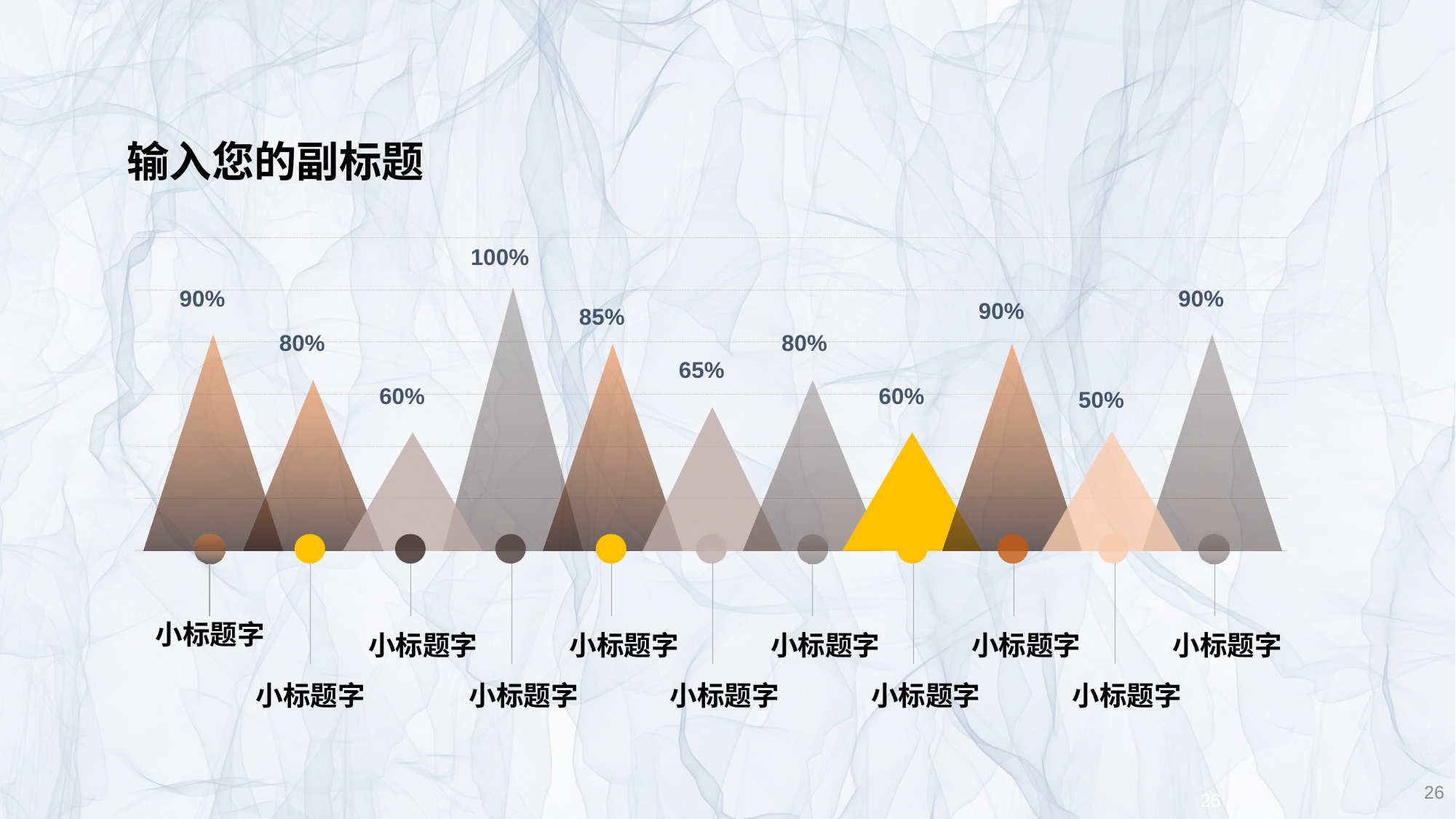

输入您的副标题
100%

90%

90%

90%

85%

80%

80%

65%

60%

60%

50%

小标题字

小标题字

小标题字

小标题字

小标题字

小标题字

小标题字

小标题字

小标题字

小标题字

小标题字
26
26